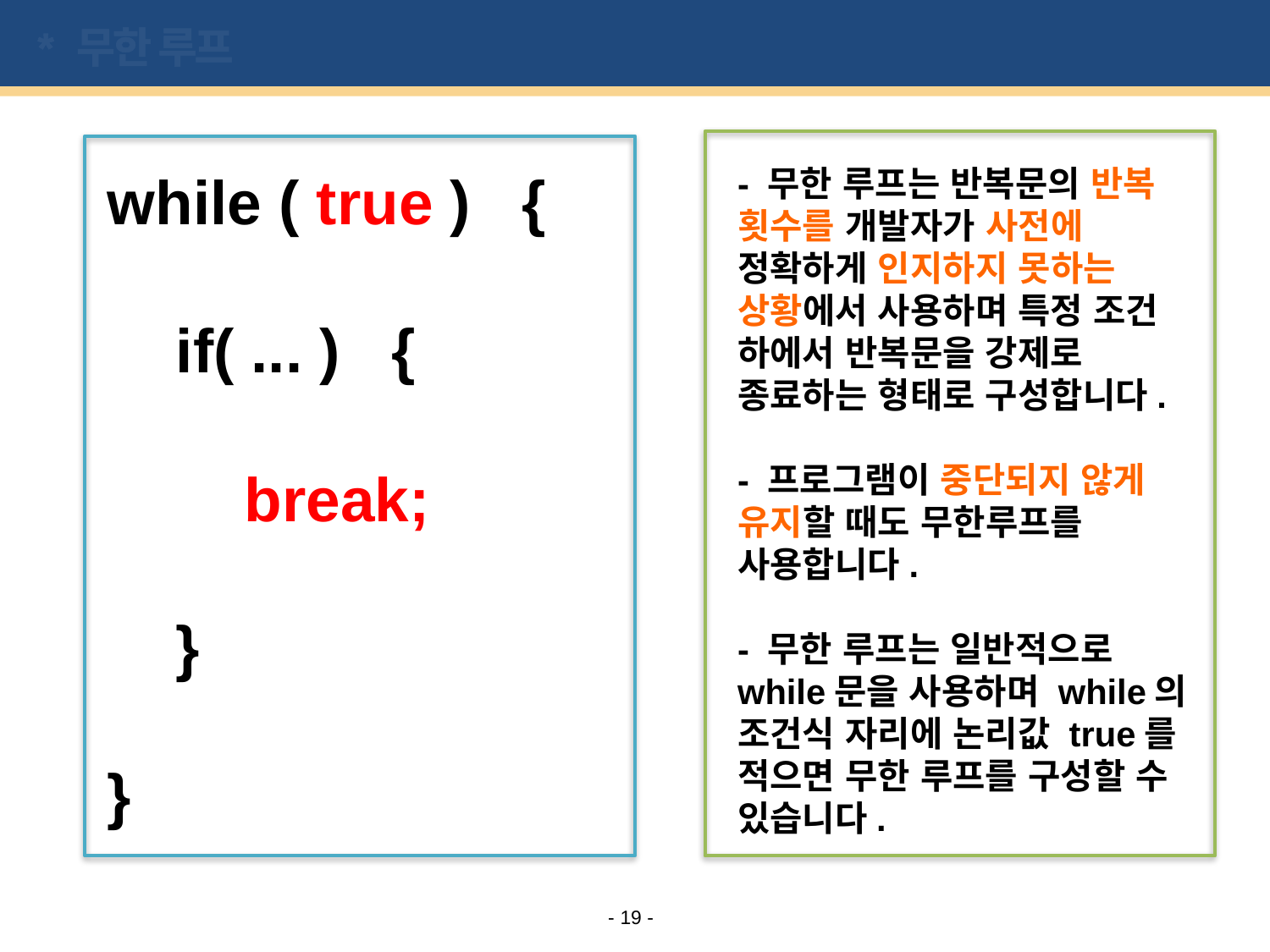

# * 무한 루프

- 무한 루프는 반복문의 반복 횟수를 개발자가 사전에 정확하게 인지하지 못하는 상황에서 사용하며 특정 조건 하에서 반복문을 강제로 종료하는 형태로 구성합니다.

- 프로그램이 중단되지 않게 유지할 때도 무한루프를 사용합니다.

- 무한 루프는 일반적으로 while문을 사용하며 while의 조건식 자리에 논리값 true를 적으면 무한 루프를 구성할 수 있습니다.
while ( true )   {

    if( ... )   {

        break;

    }

}